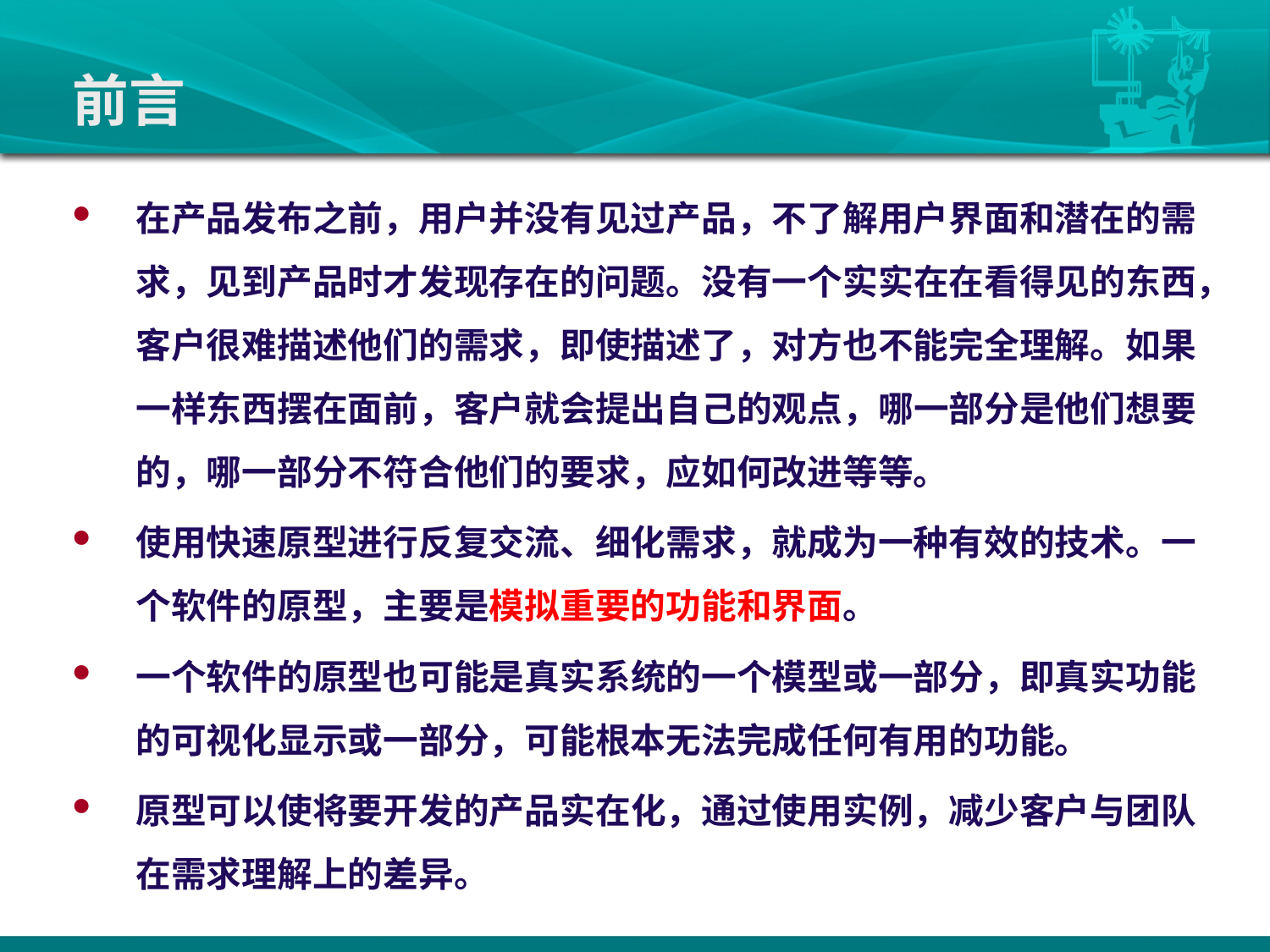

# 前言
在产品发布之前，用户并没有见过产品，不了解用户界面和潜在的需求，见到产品时才发现存在的问题。没有一个实实在在看得见的东西，客户很难描述他们的需求，即使描述了，对方也不能完全理解。如果一样东西摆在面前，客户就会提出自己的观点，哪一部分是他们想要的，哪一部分不符合他们的要求，应如何改进等等。
使用快速原型进行反复交流、细化需求，就成为一种有效的技术。一个软件的原型，主要是模拟重要的功能和界面。
一个软件的原型也可能是真实系统的一个模型或一部分，即真实功能的可视化显示或一部分，可能根本无法完成任何有用的功能。
原型可以使将要开发的产品实在化，通过使用实例，减少客户与团队在需求理解上的差异。